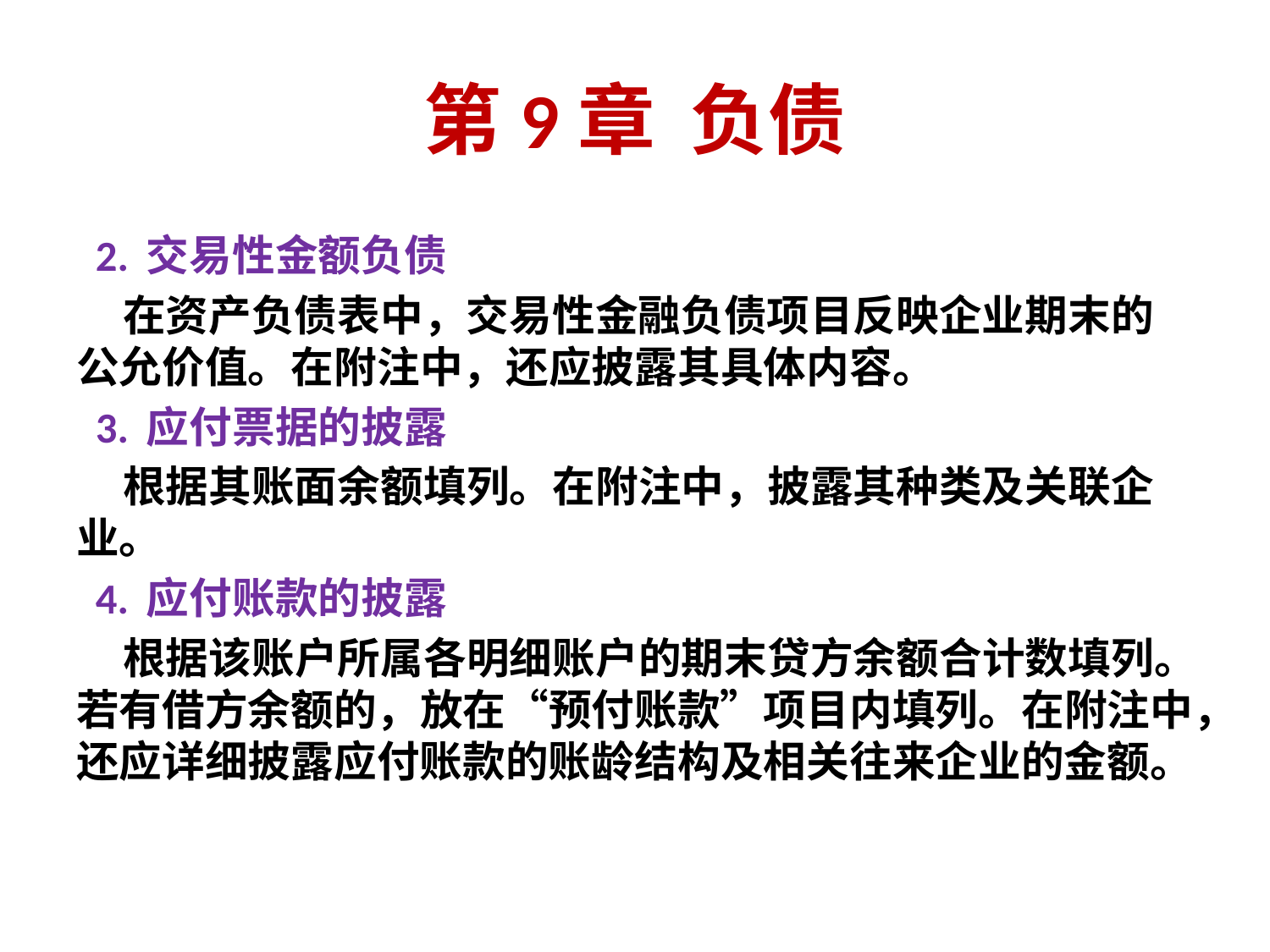

# 第9章  负债
  2. 交易性金额负债
    在资产负债表中，交易性金融负债项目反映企业期末的公允价值。在附注中，还应披露其具体内容。
  3. 应付票据的披露
    根据其账面余额填列。在附注中，披露其种类及关联企业。
  4. 应付账款的披露
    根据该账户所属各明细账户的期末贷方余额合计数填列。若有借方余额的，放在“预付账款”项目内填列。在附注中，还应详细披露应付账款的账龄结构及相关往来企业的金额。